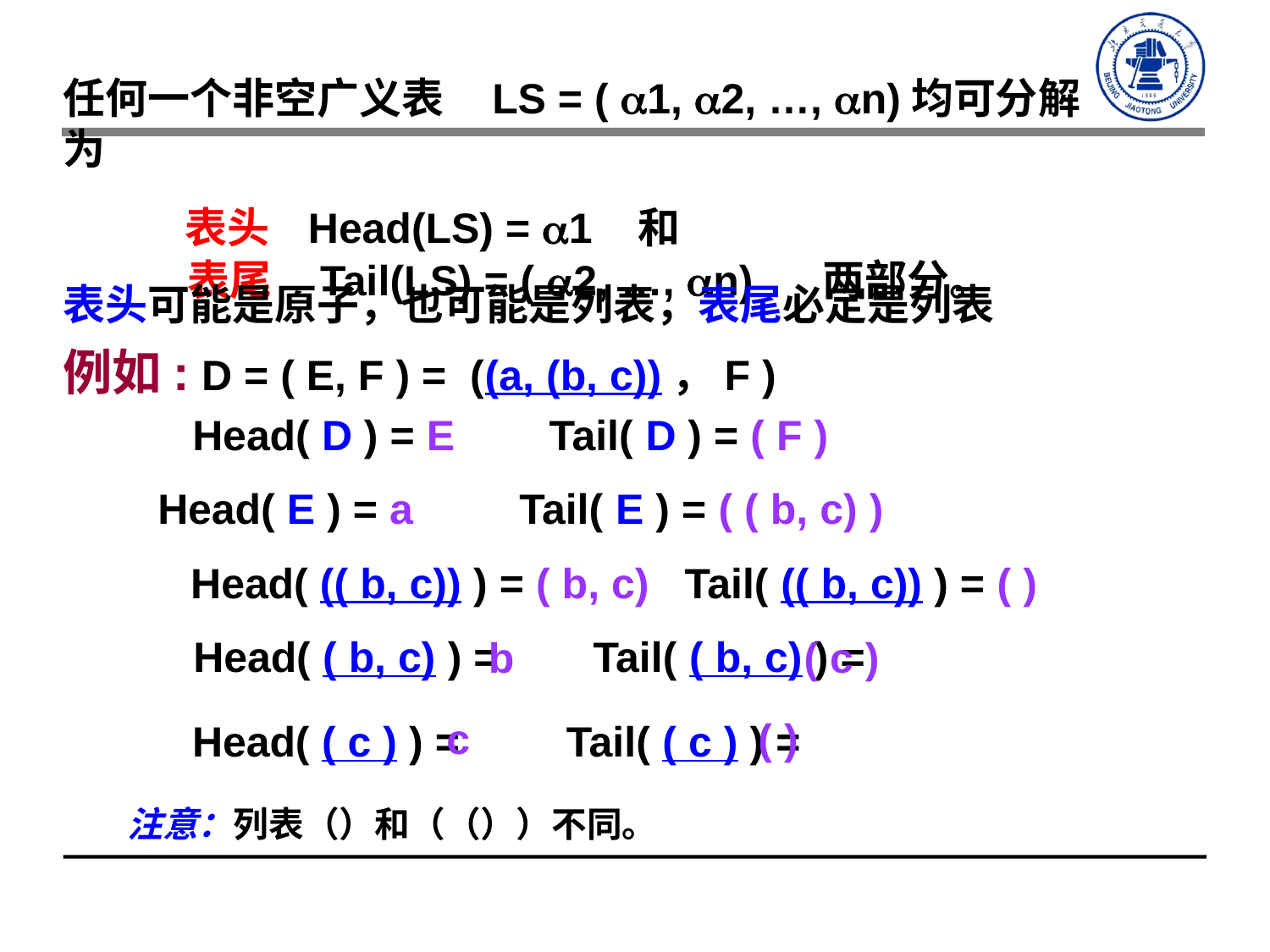

任何一个非空广义表    LS = ( α1, α2, …, αn)均可分解为
          表头   Head(LS) = α1   和
            表尾    Tail(LS) = ( α2, …, αn)     两部分。
表头可能是原子，也可能是列表，表尾必定是列表
例如: D = ( E, F ) =  ((a, (b, c))，F )
Head( D ) = E        Tail( D ) = ( F )
Head( E ) = a         Tail( E ) = ( ( b, c) )
Head( (( b, c)) ) = ( b, c)   Tail( (( b, c)) ) = ( )
Head( ( b, c) ) =        Tail( ( b, c) ) =
( c )
  b
 ( )
c
Head( ( c ) ) =         Tail( ( c ) ) =
注意：列表（）和（（））不同。